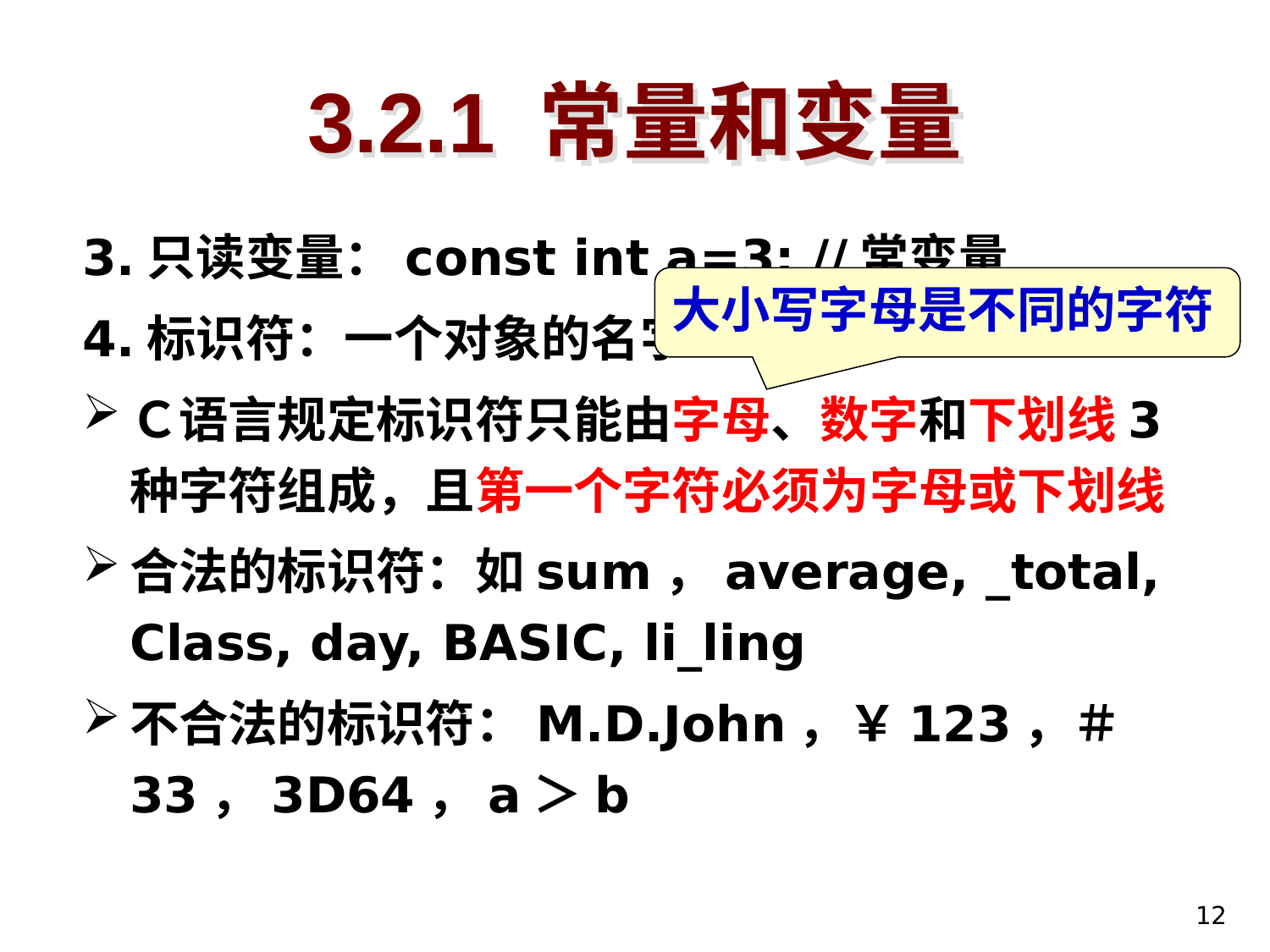

# 3.2.1 常量和变量
3.只读变量：const int a=3; //常变量
4.标识符：一个对象的名字
Ｃ语言规定标识符只能由字母、数字和下划线3种字符组成，且第一个字符必须为字母或下划线
合法的标识符：如sum，average, _total, Class, day, BASIC, li_ling
不合法的标识符：M.D.John，￥123，＃33，3D64，a＞b

大小写字母是不同的字符
12